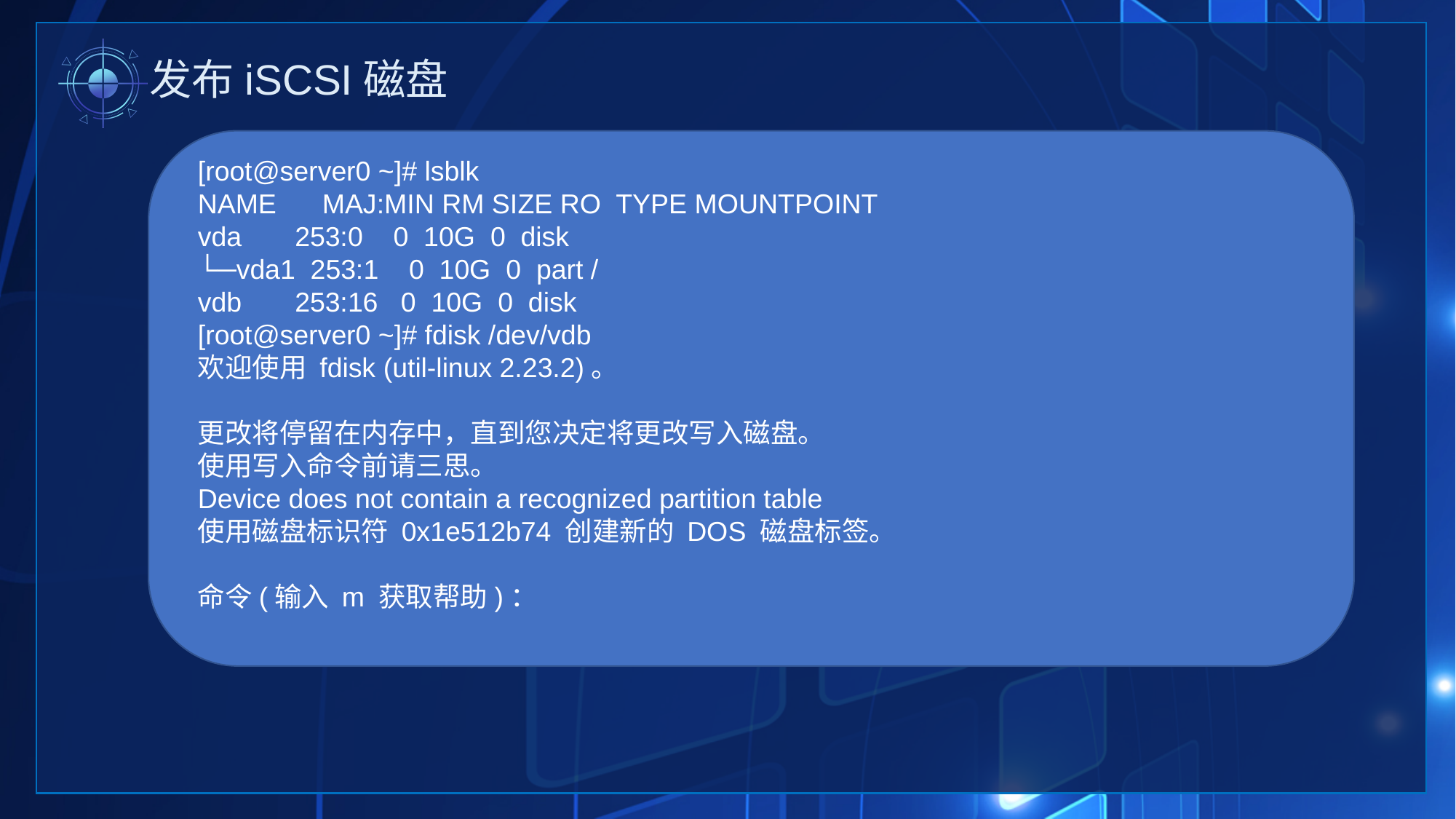

发布iSCSI磁盘

[root@server0 ~]# lsblk
NAME      MAJ:MIN RM SIZE RO  TYPE MOUNTPOINT
vda       253:0    0  10G  0  disk
└─vda1  253:1    0  10G  0  part /
vdb       253:16   0  10G  0  disk
[root@server0 ~]# fdisk /dev/vdb
欢迎使用 fdisk (util-linux 2.23.2)。

更改将停留在内存中，直到您决定将更改写入磁盘。
使用写入命令前请三思。
Device does not contain a recognized partition table
使用磁盘标识符 0x1e512b74 创建新的 DOS 磁盘标签。

命令(输入 m 获取帮助)：
。